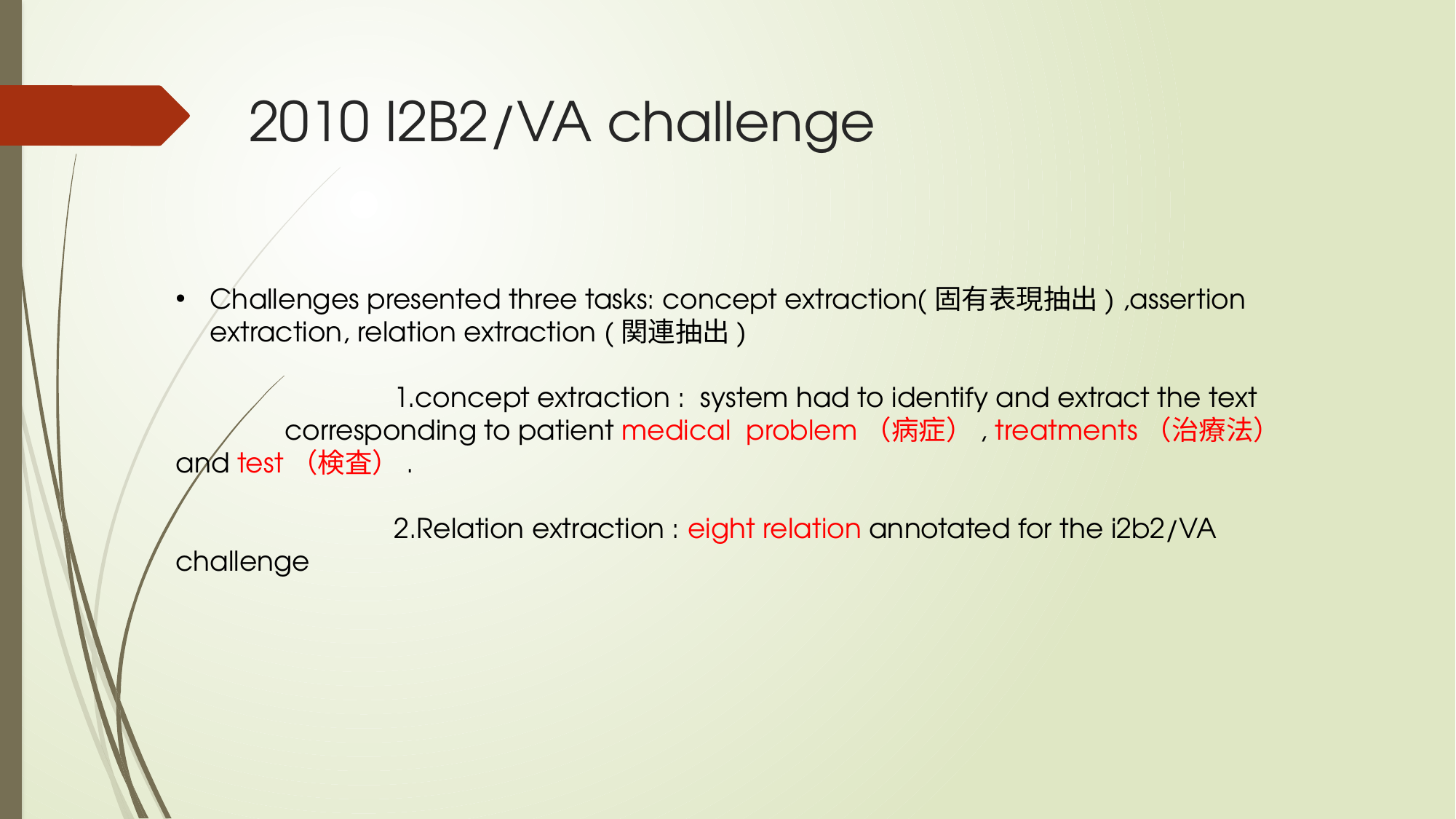

# 2010 I2B2/VA challenge
Challenges presented three tasks: concept extraction(固有表現抽出) ,assertion extraction, relation extraction (関連抽出)

		1.concept extraction :  system had to identify and extract the text 		corresponding to patient medical  problem（病症）, treatments（治療法） and test（検査）.

		2.Relation extraction : eight relation annotated for the i2b2/VA challenge